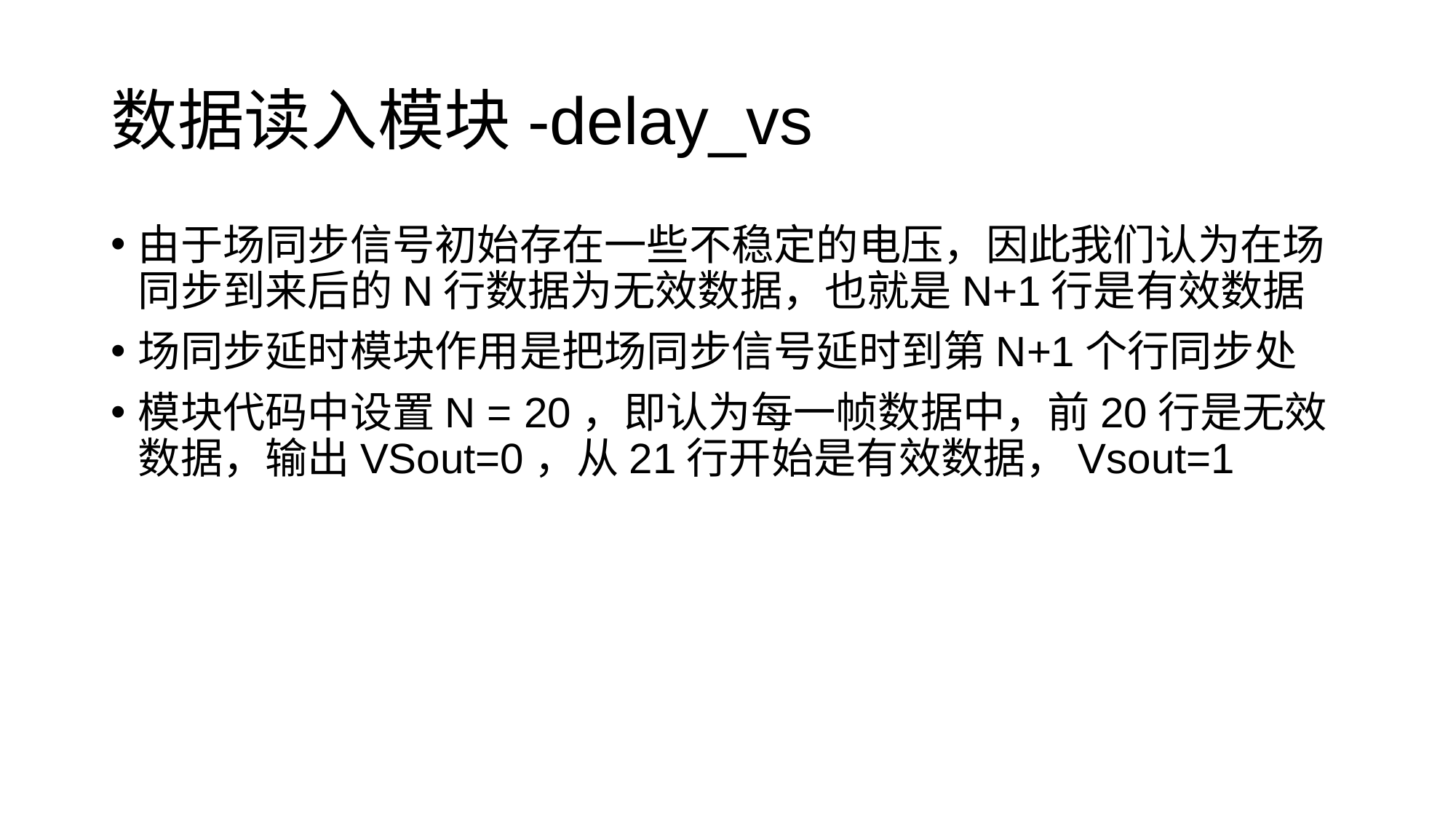

# 数据读入模块-delay_vs
由于场同步信号初始存在一些不稳定的电压，因此我们认为在场同步到来后的N行数据为无效数据，也就是N+1行是有效数据
场同步延时模块作用是把场同步信号延时到第N+1个行同步处
模块代码中设置N = 20，即认为每一帧数据中，前20行是无效数据，输出VSout=0，从21行开始是有效数据，Vsout=1